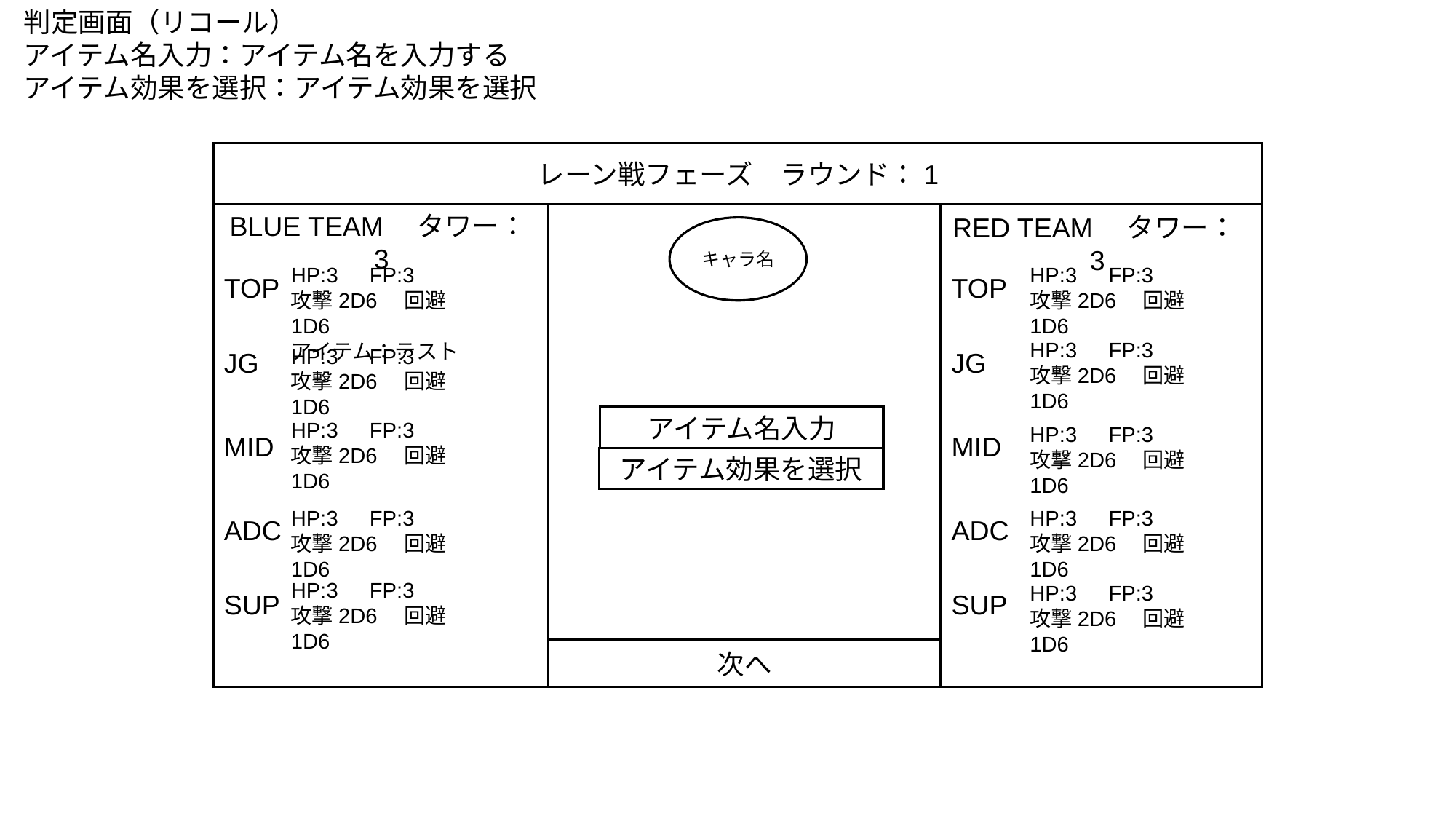

判定画面（リコール）
アイテム名入力：アイテム名を入力する
アイテム効果を選択：アイテム効果を選択

レーン戦フェーズ　ラウンド：1
BLUE TEAM　タワー：3
TOP
JG

MID

ADC
SUP
TOP
JG

MID

ADC
SUP
RED TEAM　タワー：3
キャラ名
HP:3　FP:3
攻撃2D6　回避1D6
アイテム：テスト
HP:3　FP:3
攻撃2D6　回避1D6
HP:3　FP:3
攻撃2D6　回避1D6
HP:3　FP:3
攻撃2D6　回避1D6

アイテム名入力
HP:3　FP:3
攻撃2D6　回避1D6
HP:3　FP:3
攻撃2D6　回避1D6
アイテム効果を選択
HP:3　FP:3
攻撃2D6　回避1D6
HP:3　FP:3
攻撃2D6　回避1D6
HP:3　FP:3
攻撃2D6　回避1D6
HP:3　FP:3
攻撃2D6　回避1D6
次へ